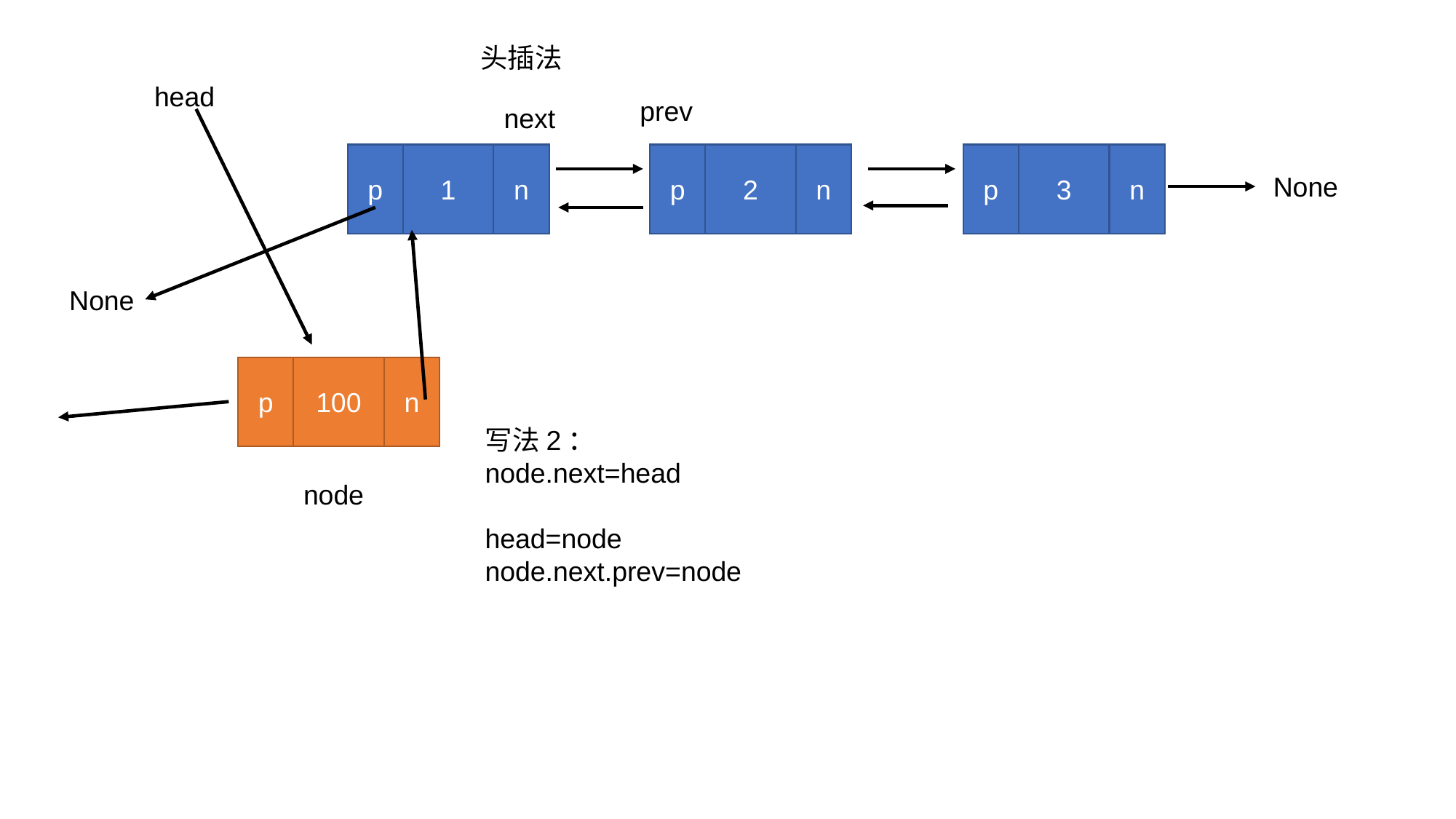

头插法
head
prev
next
n
p
3
n
p
1
n
p
2
None
None
n
p
100
写法2：
node.next=head

head=node
node.next.prev=node
node